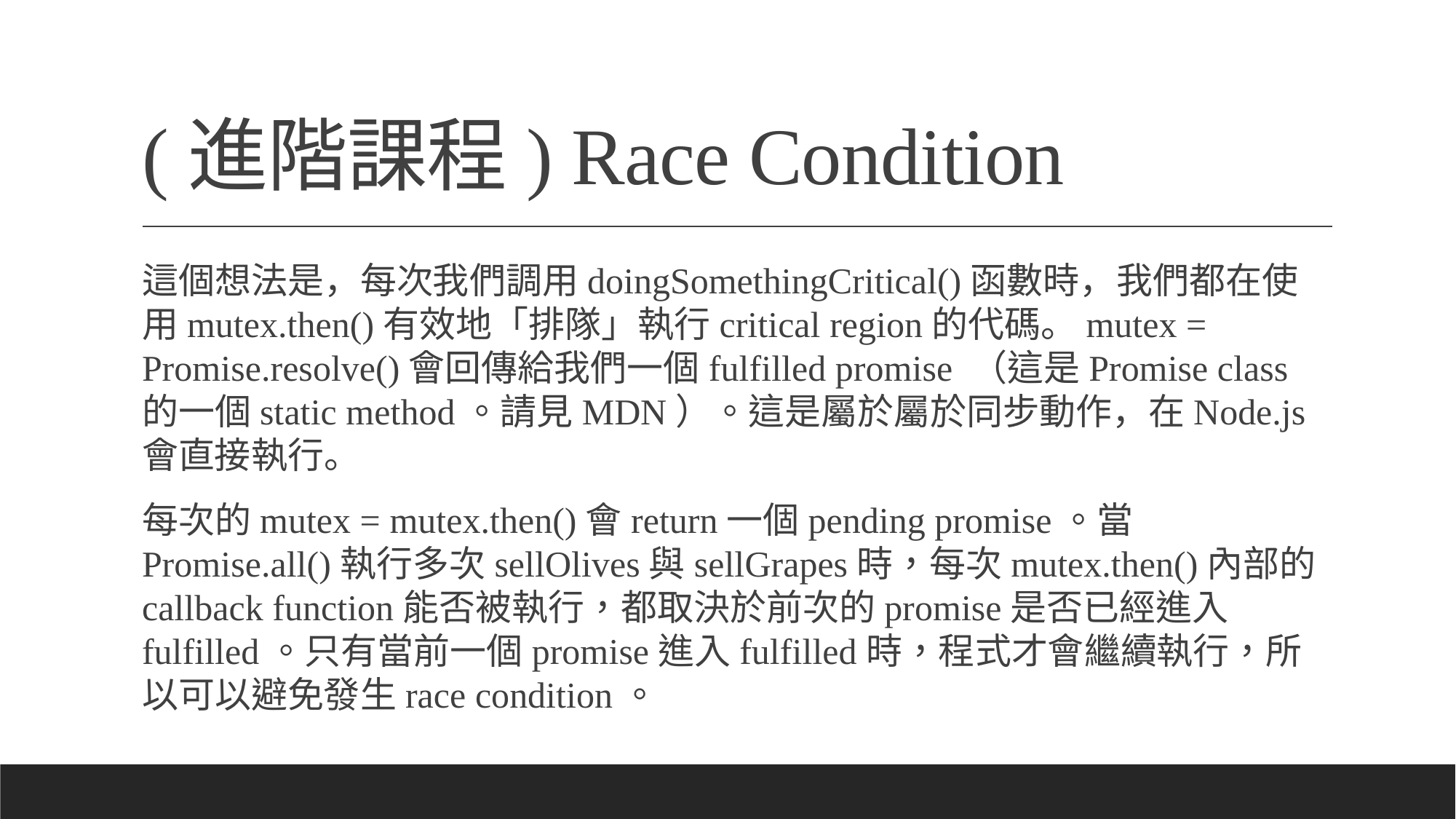

# (進階課程) Race Condition
這個想法是，每次我們調用doingSomethingCritical()函數時，我們都在使用mutex.then()有效地「排隊」執行critical region的代碼。mutex = Promise.resolve()會回傳給我們一個fulfilled promise （這是Promise class的一個static method。請見MDN）。這是屬於屬於同步動作，在Node.js 會直接執行。
每次的mutex = mutex.then()會return一個pending promise。當Promise.all()執行多次sellOlives與sellGrapes時，每次mutex.then()內部的callback function能否被執行，都取決於前次的promise是否已經進入fulfilled。只有當前一個promise進入fulfilled時，程式才會繼續執行，所以可以避免發生race condition。